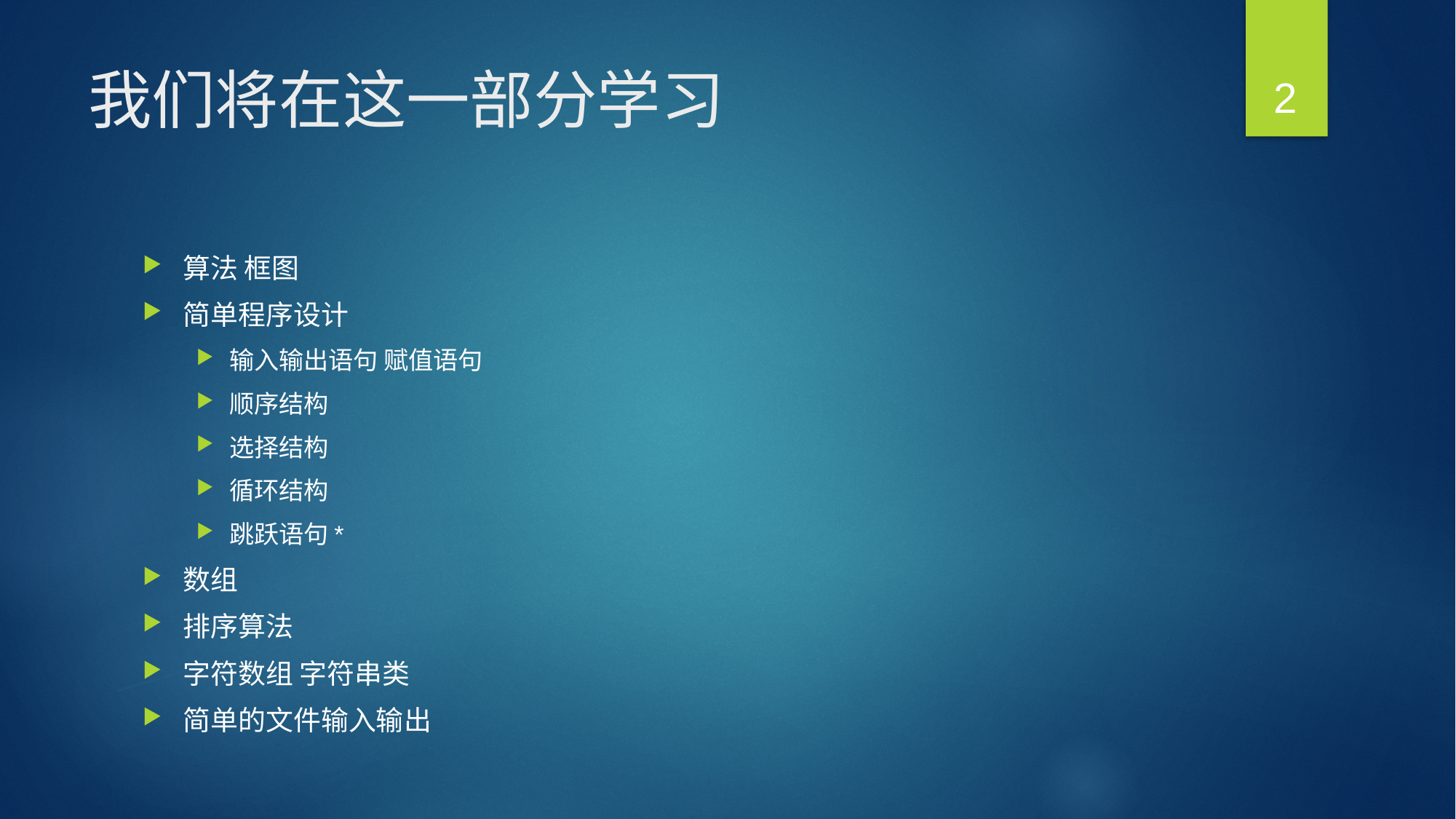

2
# 我们将在这一部分学习
算法 框图
简单程序设计
输入输出语句 赋值语句
顺序结构
选择结构
循环结构
跳跃语句*
数组
排序算法
字符数组 字符串类
简单的文件输入输出